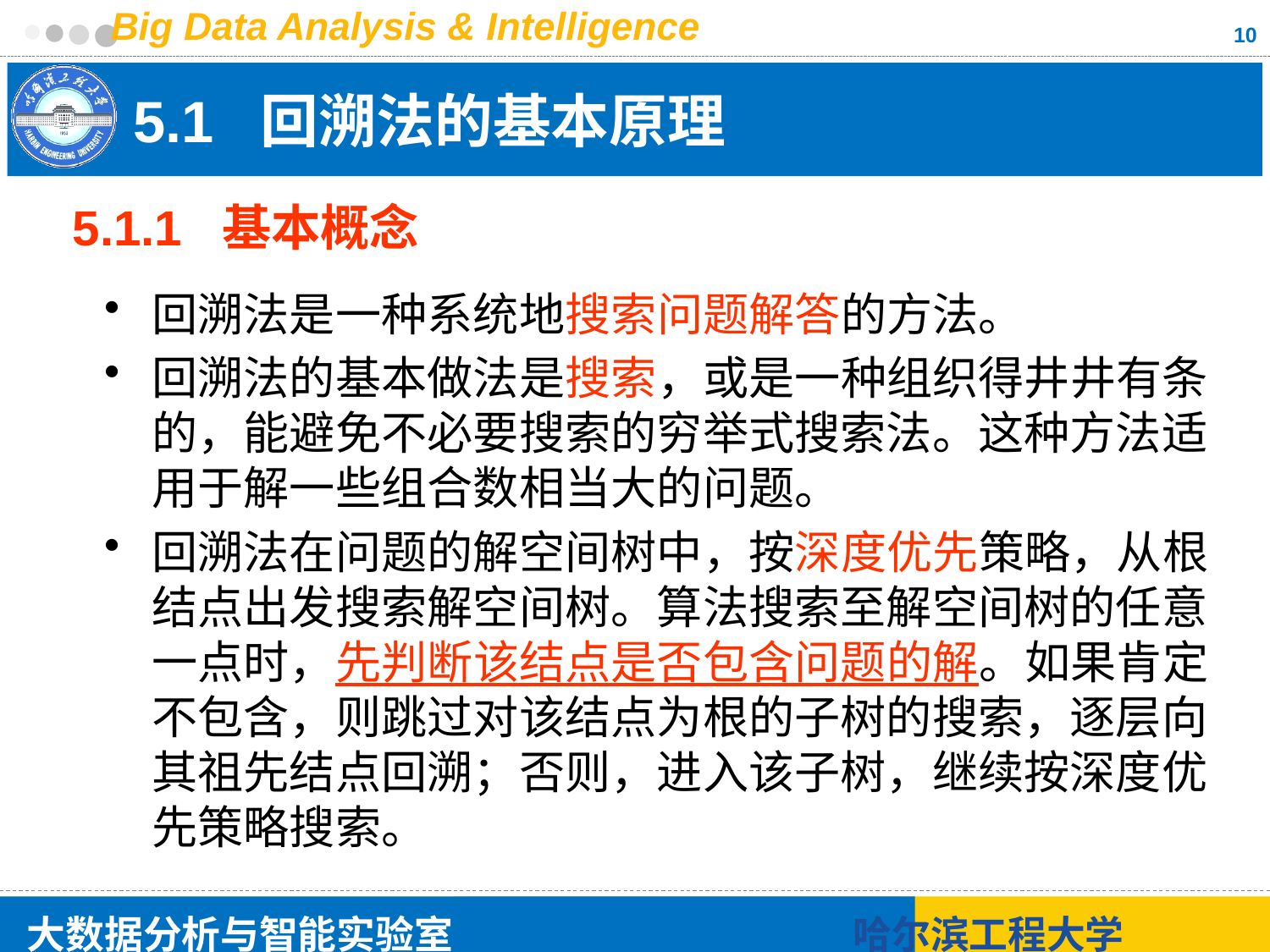

10
# 5.1  回溯法的基本原理
5.1.1  基本概念
回溯法是一种系统地搜索问题解答的方法。
回溯法的基本做法是搜索，或是一种组织得井井有条的，能避免不必要搜索的穷举式搜索法。这种方法适用于解一些组合数相当大的问题。
回溯法在问题的解空间树中，按深度优先策略，从根结点出发搜索解空间树。算法搜索至解空间树的任意一点时，先判断该结点是否包含问题的解。如果肯定不包含，则跳过对该结点为根的子树的搜索，逐层向其祖先结点回溯；否则，进入该子树，继续按深度优先策略搜索。